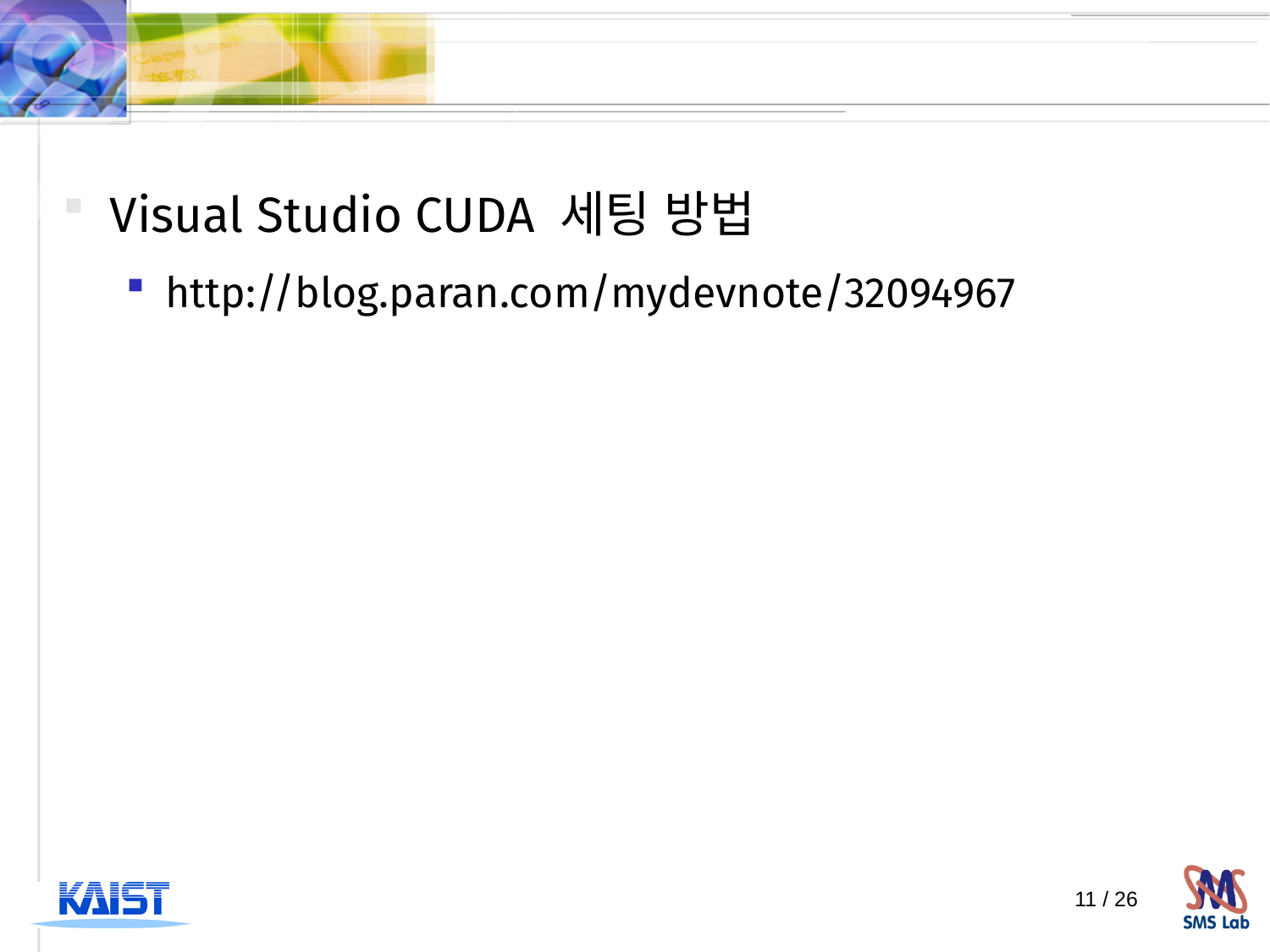

#
Visual Studio CUDA 세팅 방법
http://blog.paran.com/mydevnote/32094967

11 / 26